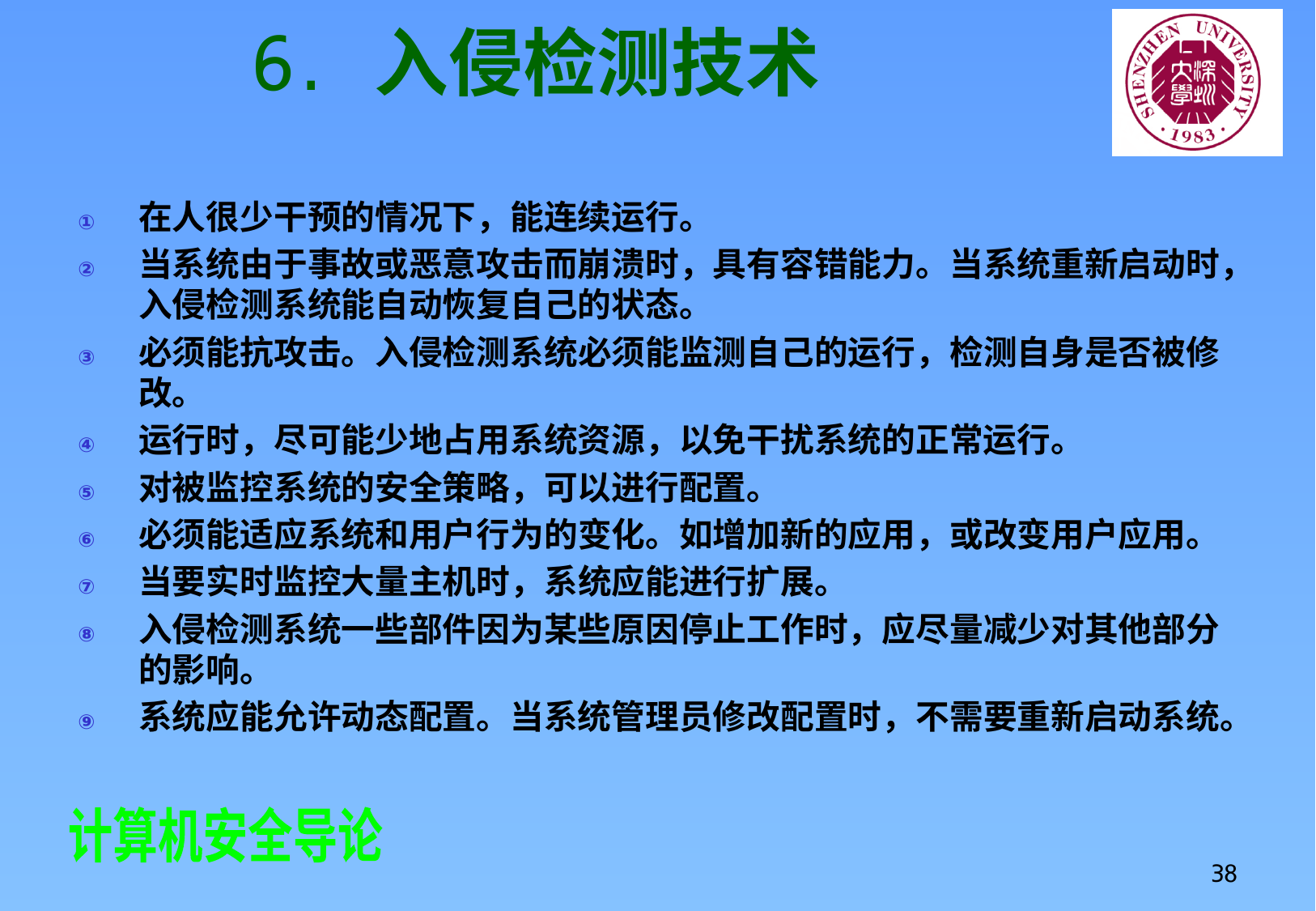

# 6.	入侵检测技术
在人很少干预的情况下，能连续运行。
当系统由于事故或恶意攻击而崩溃时，具有容错能力。当系统重新启动时，入侵检测系统能自动恢复自己的状态。
必须能抗攻击。入侵检测系统必须能监测自己的运行，检测自身是否被修改。
运行时，尽可能少地占用系统资源，以免干扰系统的正常运行。
对被监控系统的安全策略，可以进行配置。
必须能适应系统和用户行为的变化。如增加新的应用，或改变用户应用。
当要实时监控大量主机时，系统应能进行扩展。
入侵检测系统一些部件因为某些原因停止工作时，应尽量减少对其他部分的影响。
系统应能允许动态配置。当系统管理员修改配置时，不需要重新启动系统。
38